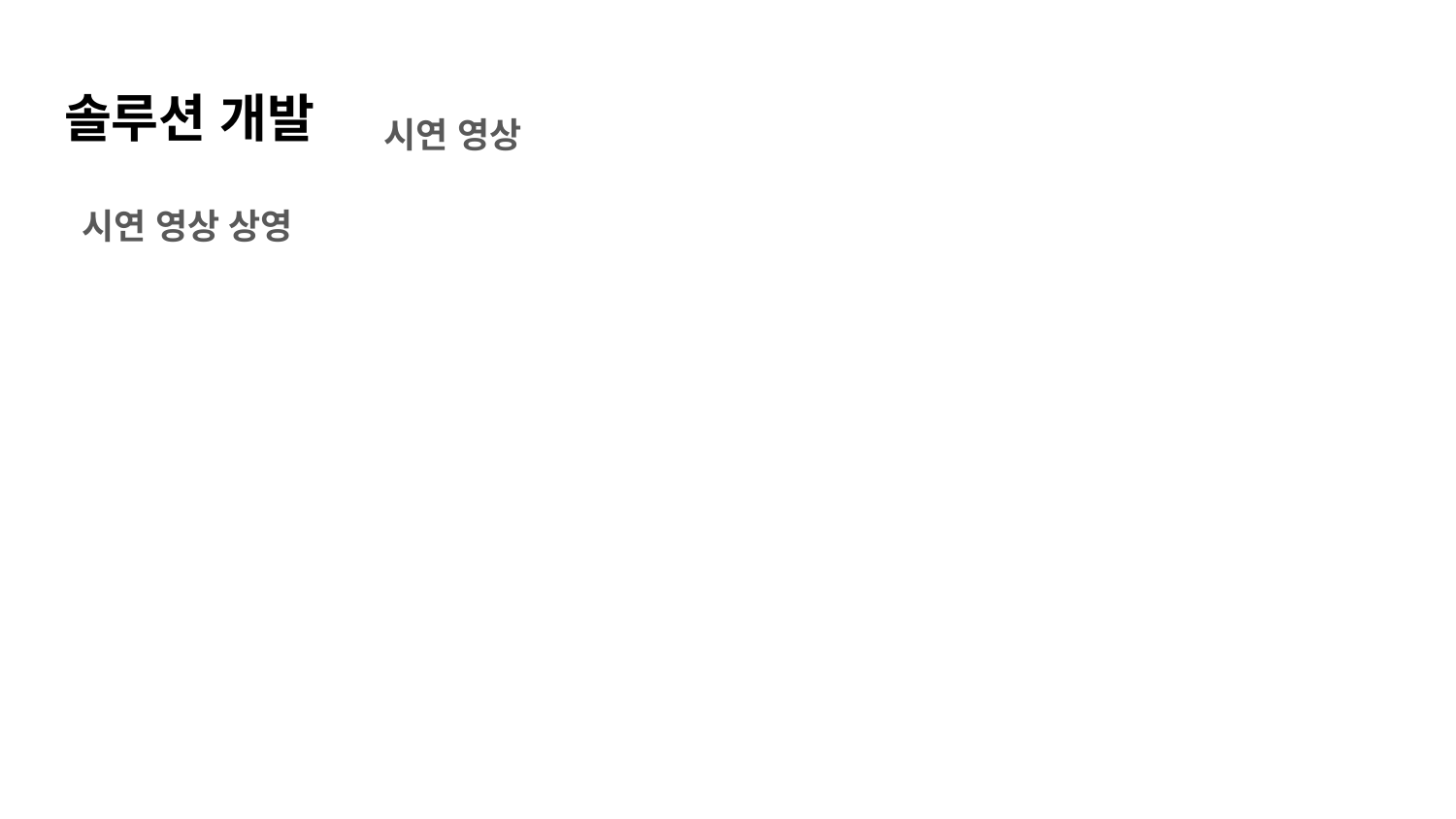

# 솔루션 개발
시연 영상
시연 영상 상영